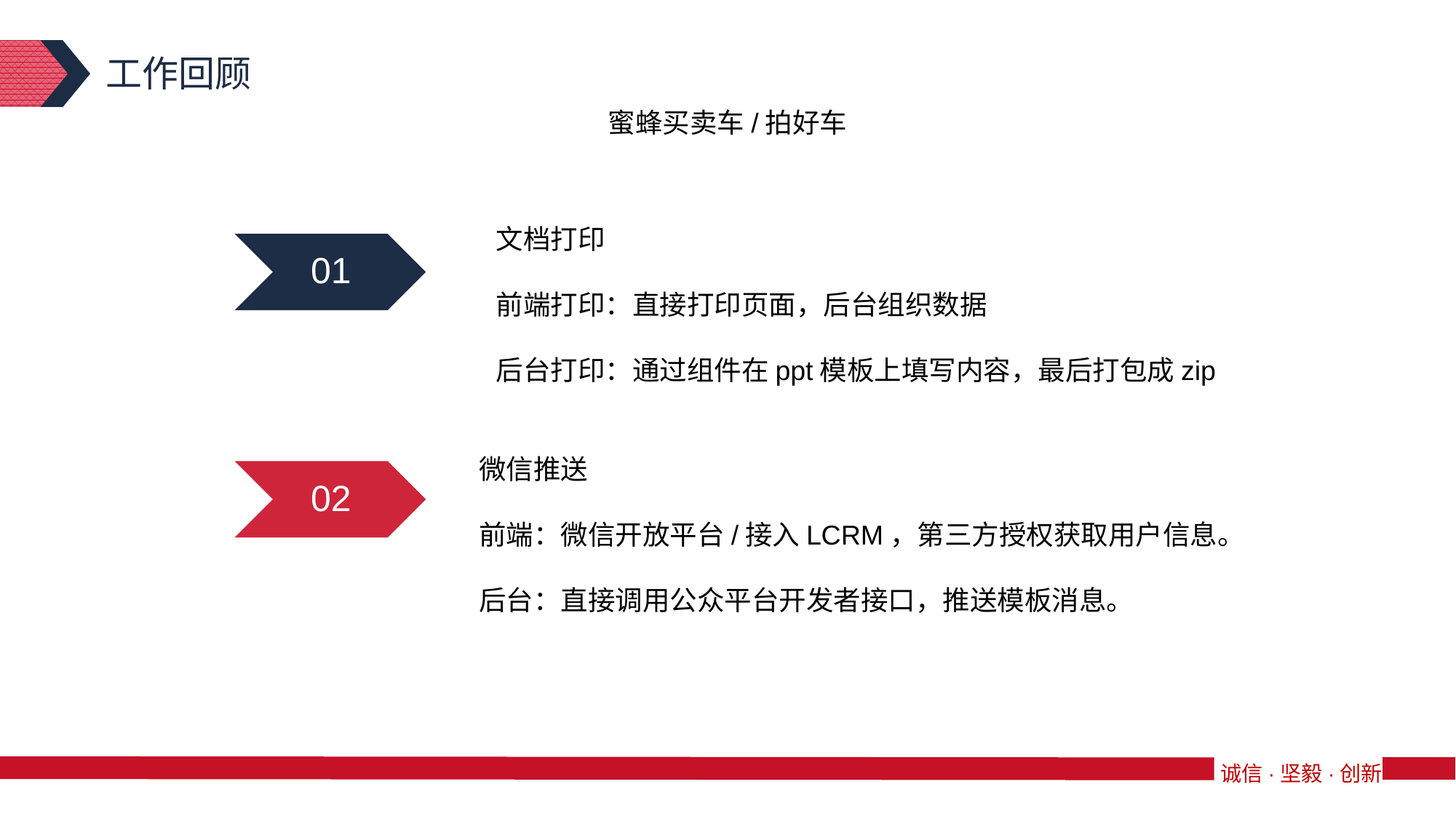

工作回顾
蜜蜂买卖车/拍好车
文档打印

前端打印：直接打印页面，后台组织数据

后台打印：通过组件在ppt模板上填写内容，最后打包成zip
01
微信推送

前端：微信开放平台/接入LCRM，第三方授权获取用户信息。

后台：直接调用公众平台开发者接口，推送模板消息。
02
诚信·坚毅·创新